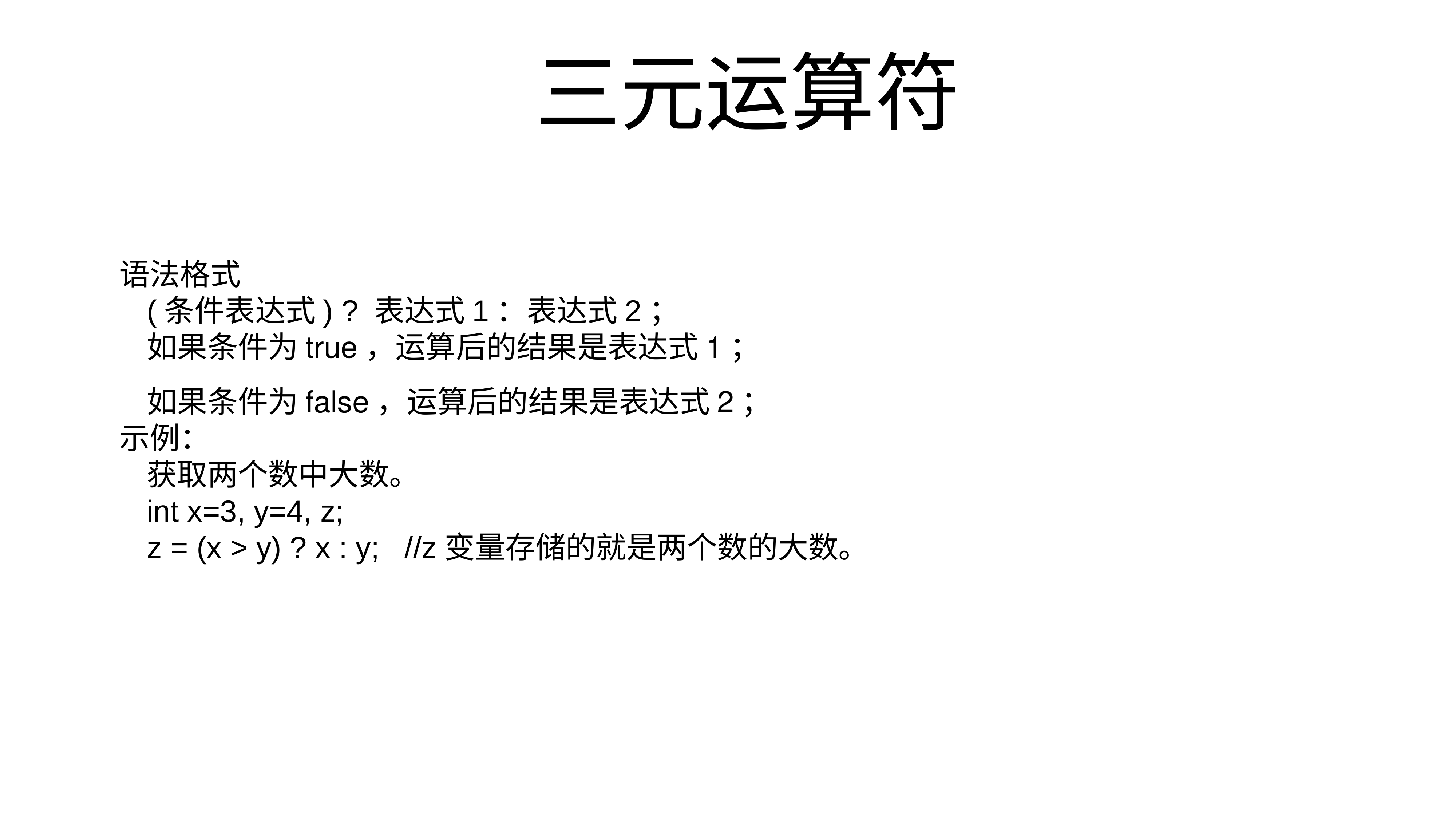

# 三元运算符
语法格式
(条件表达式) ? 表达式1：表达式2；
如果条件为true，运算后的结果是表达式1；
如果条件为false，运算后的结果是表达式2；
示例：
获取两个数中大数。
int x=3, y=4, z;
z = (x > y) ? x : y;   //z变量存储的就是两个数的大数。